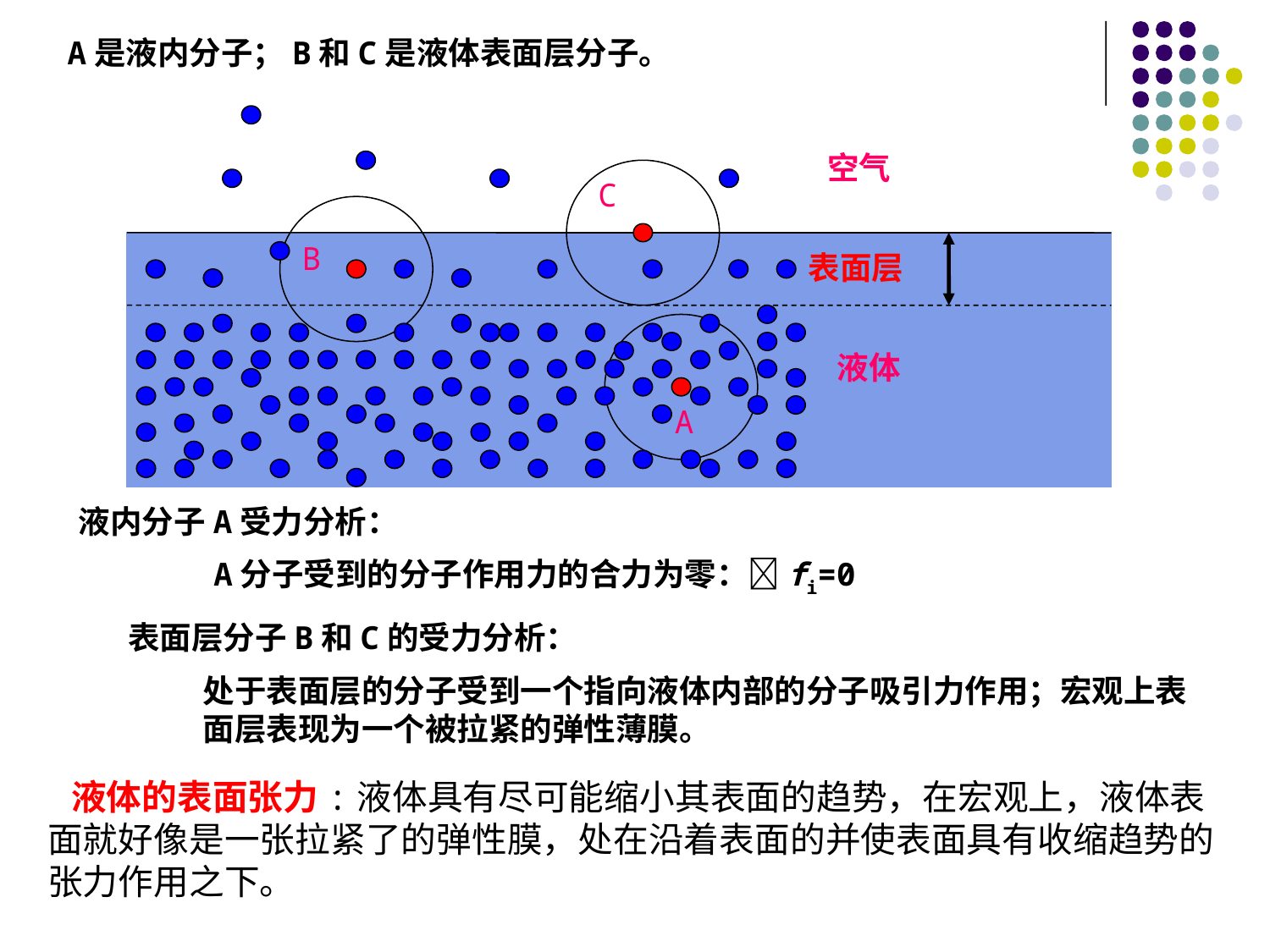

A是液内分子；B和C是液体表面层分子。

空气

C

B

表面层

液体

A

液内分子A受力分析：
A分子受到的分子作用力的合力为零：Σfi=0
表面层分子B和C的受力分析：
处于表面层的分子受到一个指向液体内部的分子吸引力作用；宏观上表面层表现为一个被拉紧的弹性薄膜。
    液体的表面张力:液体具有尽可能缩小其表面的趋势，在宏观上，液体表面就好像是一张拉紧了的弹性膜，处在沿着表面的并使表面具有收缩趋势的张力作用之下。